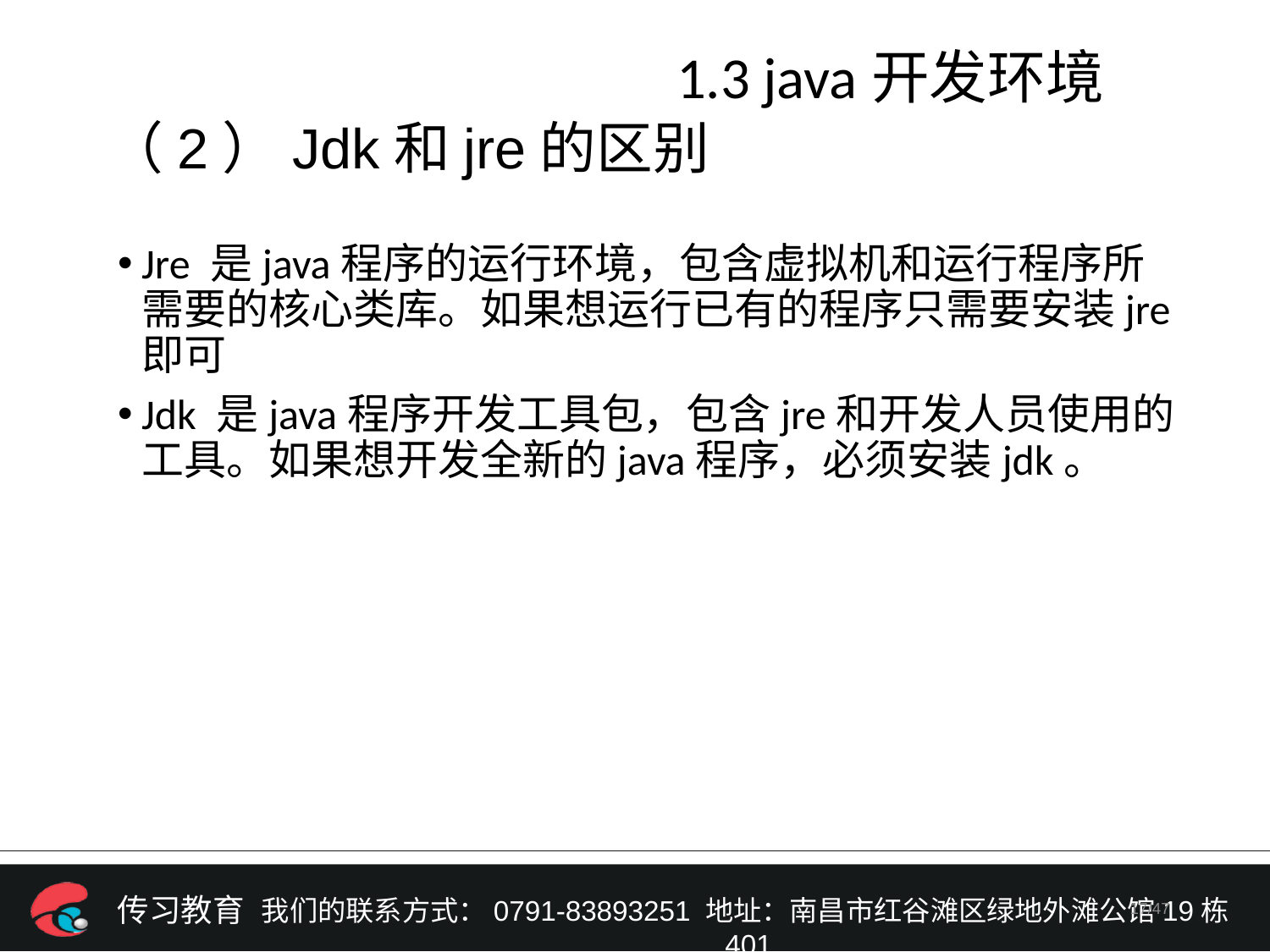

# 1.3 java开发环境
（2）Jdk和jre的区别
Jre 是java程序的运行环境，包含虚拟机和运行程序所需要的核心类库。如果想运行已有的程序只需要安装jre即可
Jdk 是java程序开发工具包，包含jre和开发人员使用的工具。如果想开发全新的java程序，必须安装jdk。
17/47